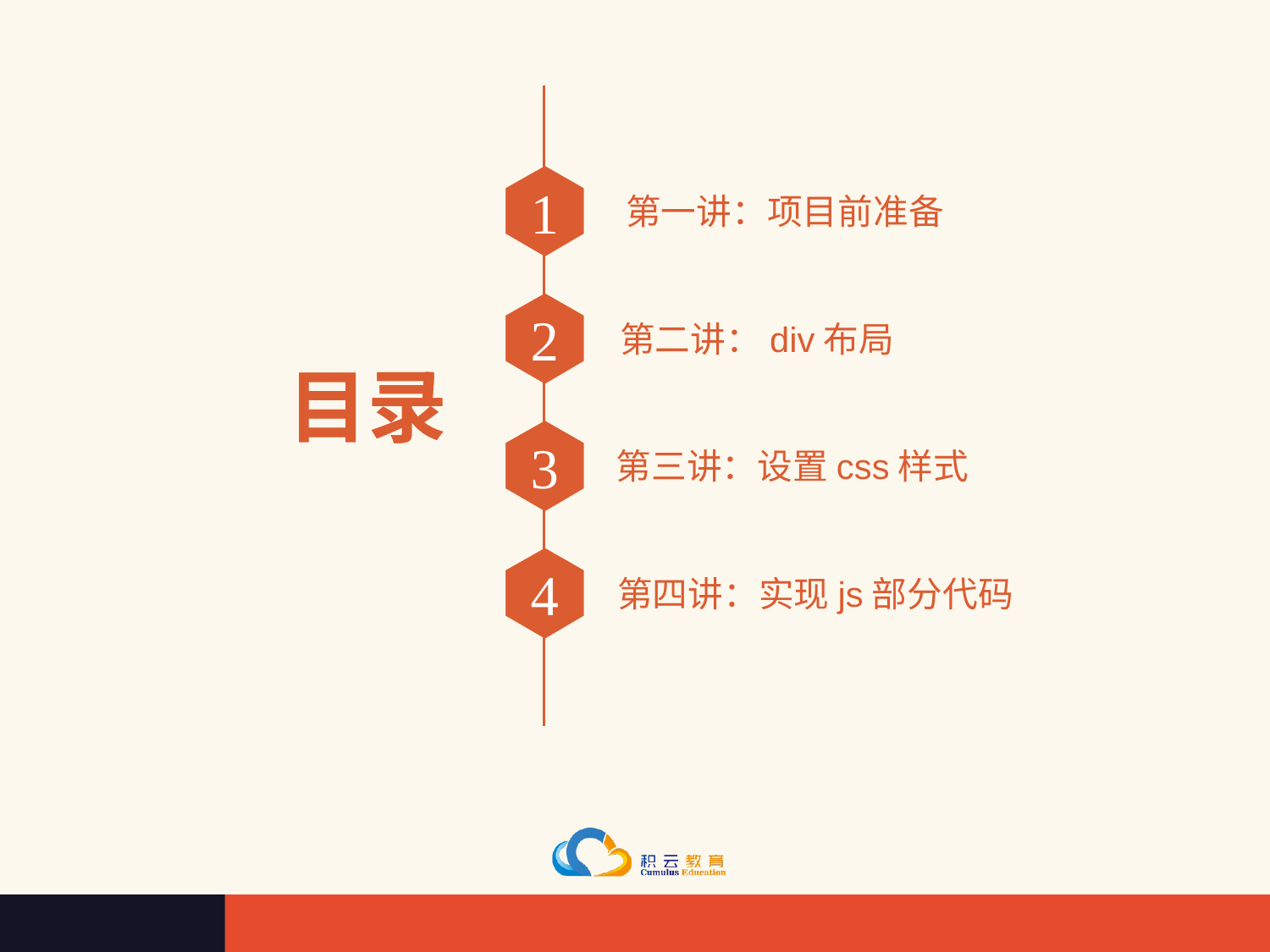

1
第一讲：项目前准备
2
第二讲：div布局
目录
3
第三讲：设置css样式
4
第四讲：实现js部分代码